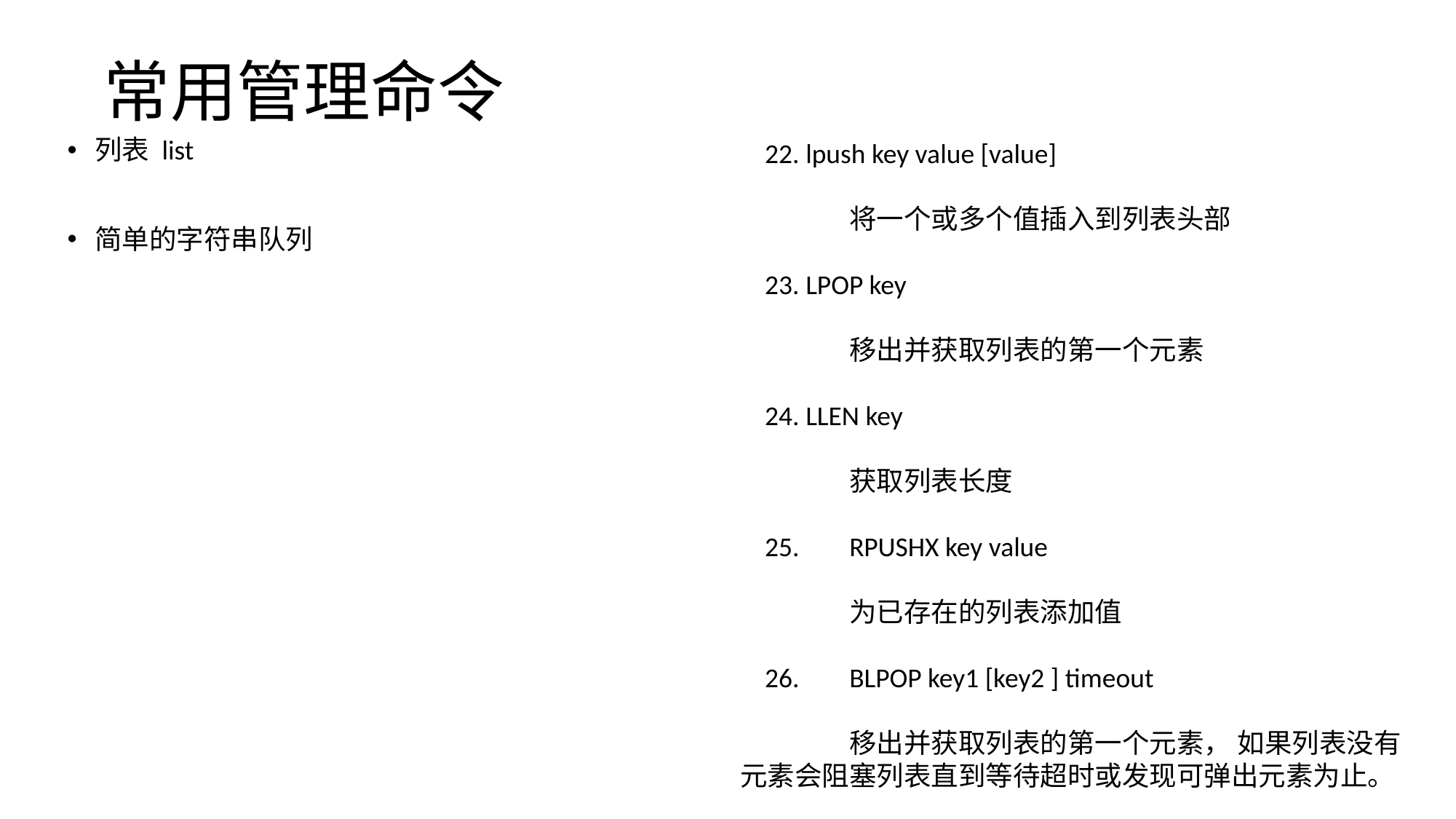

# 常用管理命令
列表 list

简单的字符串队列
    22. lpush key value [value]

	将一个或多个值插入到列表头部

    23. LPOP key

	移出并获取列表的第一个元素

    24. LLEN key

	获取列表长度

    25. 	RPUSHX key value

	为已存在的列表添加值

    26. 	BLPOP key1 [key2 ] timeout

	移出并获取列表的第一个元素， 如果列表没有元素会阻塞列表直到等待超时或发现可弹出元素为止。